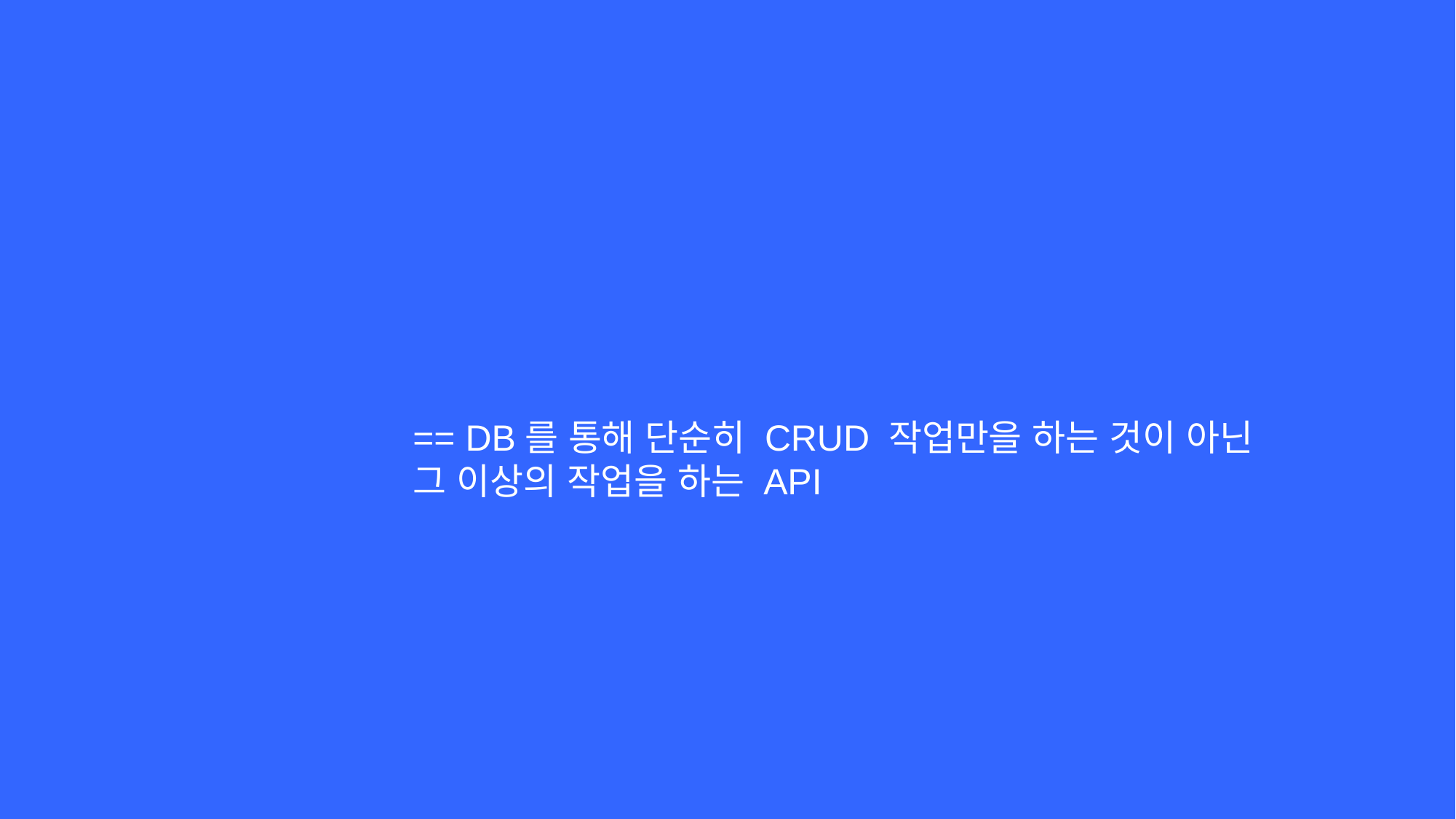

들어가기 전에
뉴비에게 깐지나는 API
== DB를 통해 단순히 CRUD 작업만을 하는 것이 아닌
그 이상의 작업을 하는 API